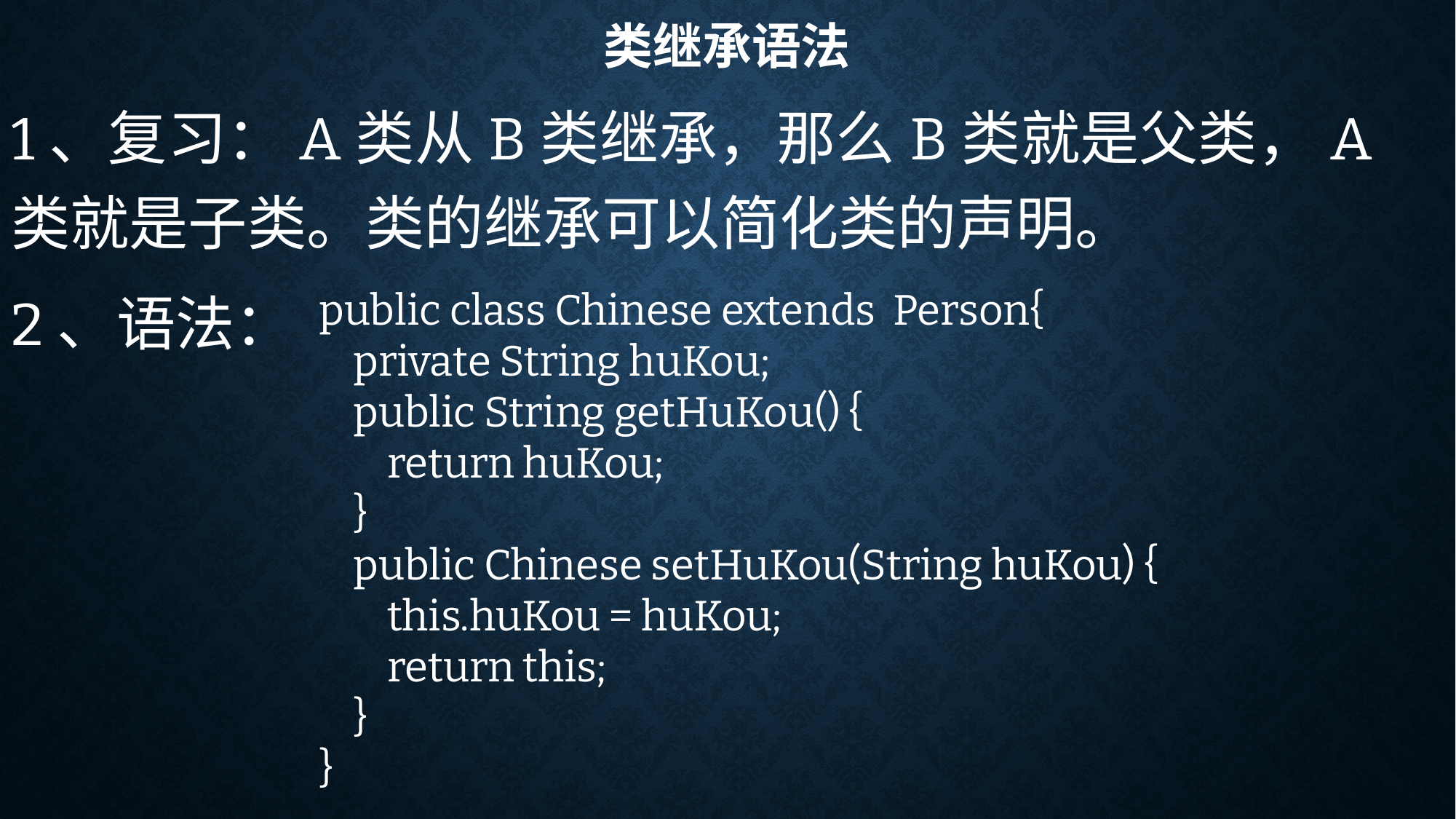

# 类继承语法
1、复习：A类从B类继承，那么B类就是父类，A类就是子类。类的继承可以简化类的声明。
2、语法：
public class Chinese extends  Person{
    private String huKou;
    public String getHuKou() {
        return huKou;
    }
    public Chinese setHuKou(String huKou) {
        this.huKou = huKou;
        return this;
    }
}